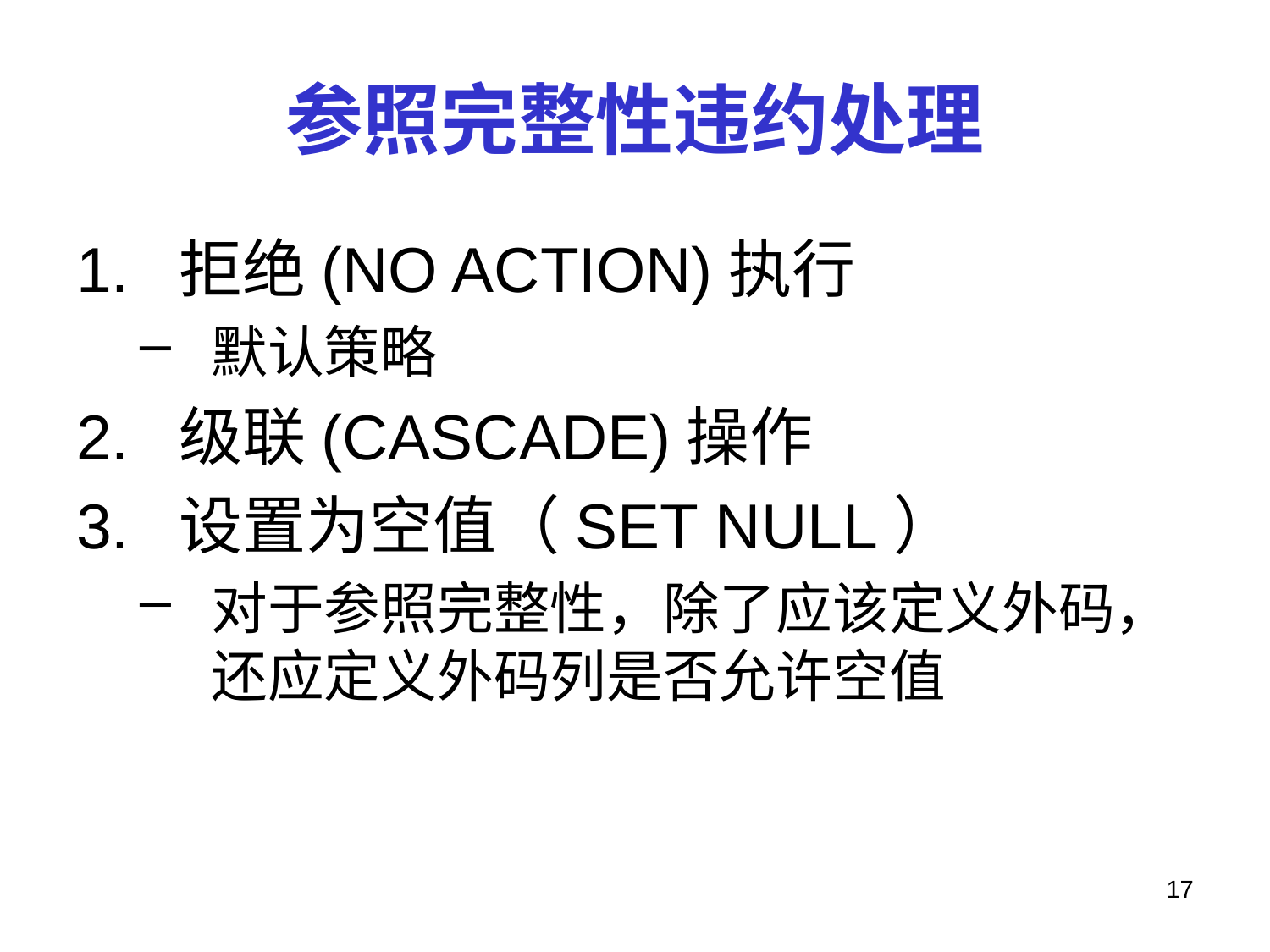

# 参照完整性违约处理
拒绝(NO ACTION)执行
默认策略
级联(CASCADE)操作
设置为空值（SET NULL）
对于参照完整性，除了应该定义外码，还应定义外码列是否允许空值

17